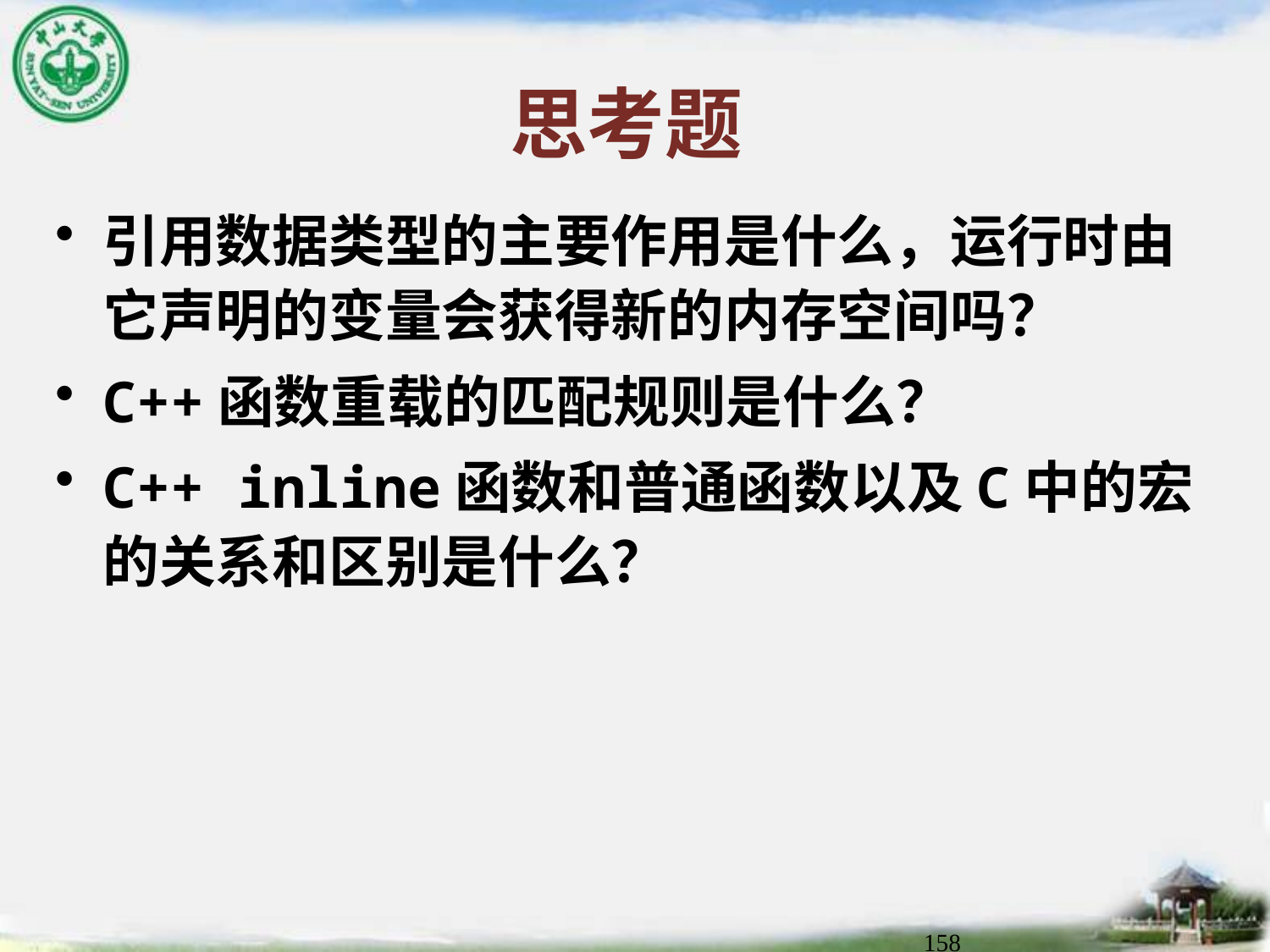

# 思考题
引用数据类型的主要作用是什么，运行时由它声明的变量会获得新的内存空间吗？
C++函数重载的匹配规则是什么？
C++ inline函数和普通函数以及C中的宏的关系和区别是什么？
158